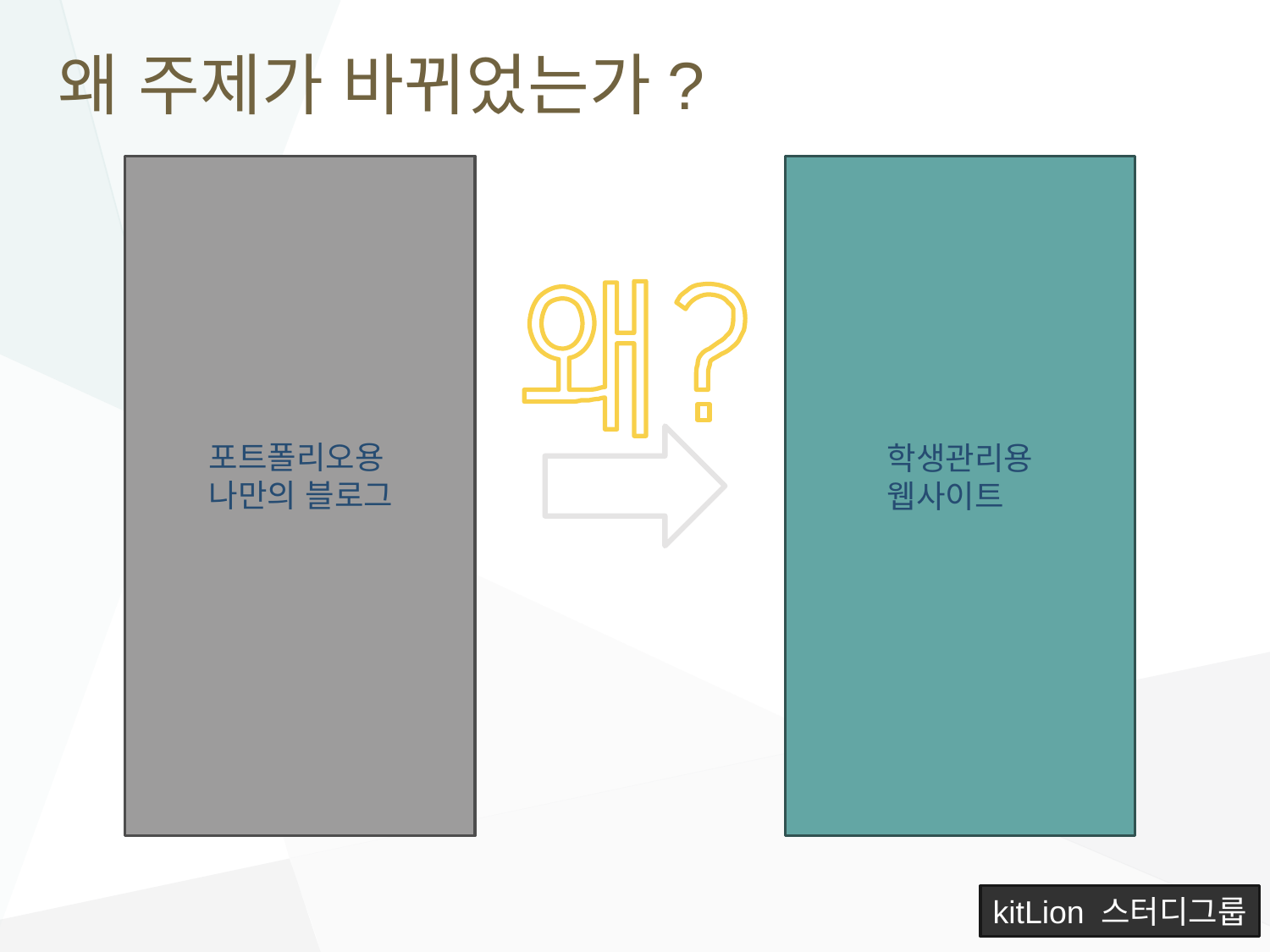

# 왜 주제가 바뀌었는가?

포트폴리오용
나만의 블로그
학생관리용
웹사이트
kitLion 스터디그룹